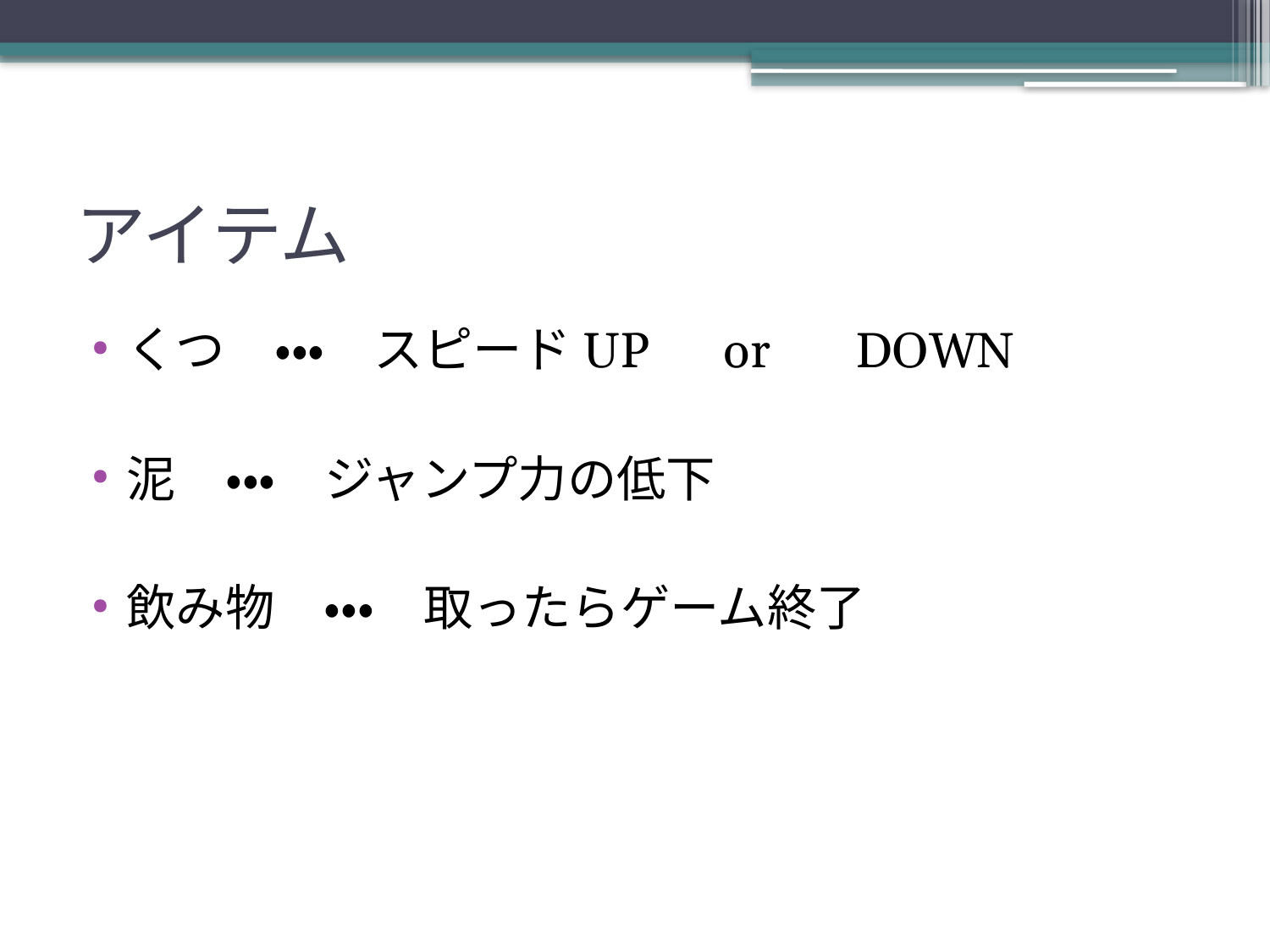

# アイテム
くつ　・・・　スピードUP　or 　DOWN

泥　・・・　ジャンプ力の低下

飲み物　・・・　取ったらゲーム終了